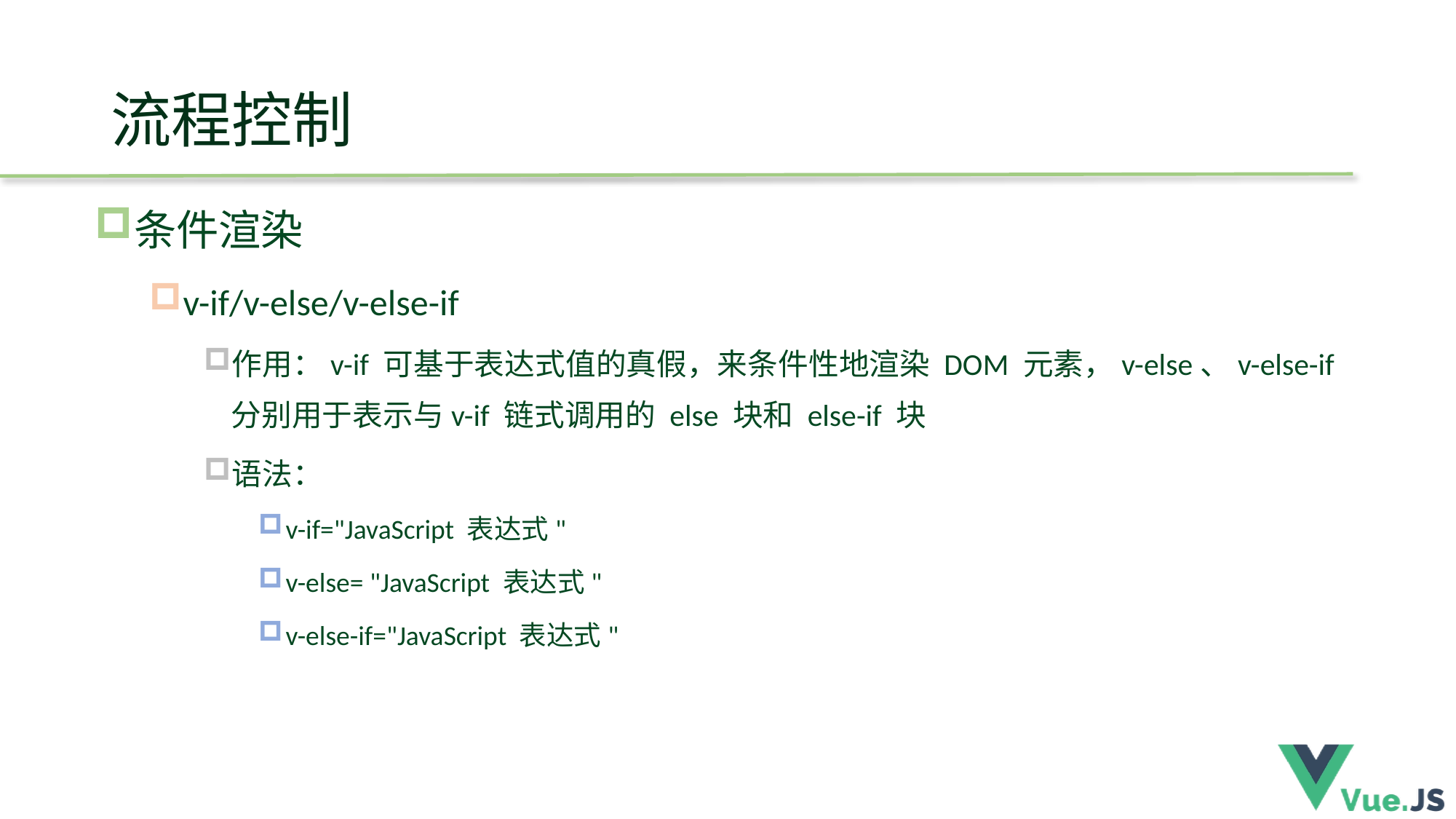

# 流程控制
条件渲染
v-if/v-else/v-else-if
作用：v-if 可基于表达式值的真假，来条件性地渲染 DOM 元素，v-else、v-else-if 分别用于表示与v-if 链式调用的 else 块和 else-if 块
语法：
v-if="JavaScript 表达式"
v-else= "JavaScript 表达式"
v-else-if="JavaScript 表达式"